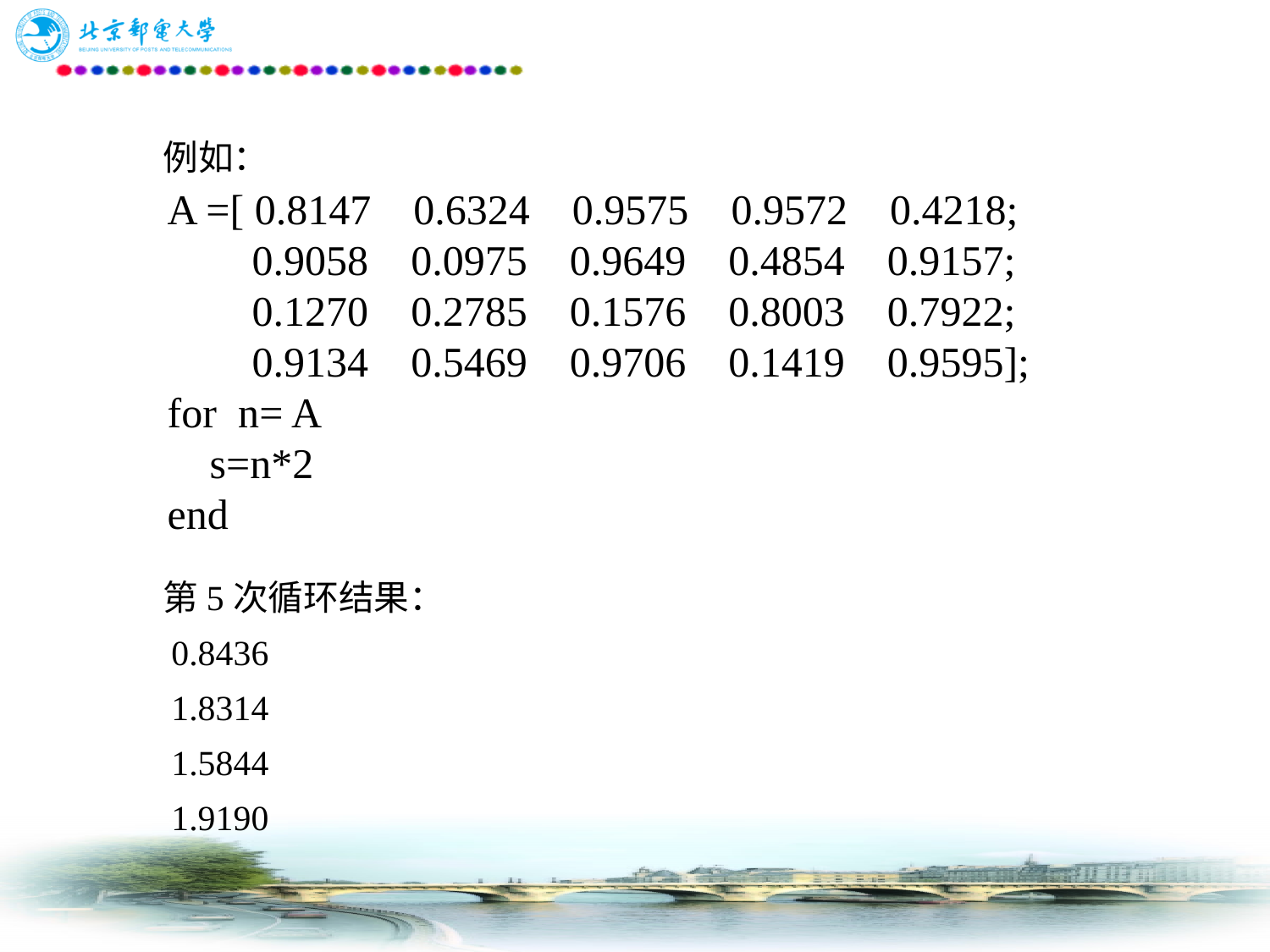

# 例如： 　 　　第5次循环结果： 　　0.8436 　　1.8314 　　1.5844 　　1.9190
A =[ 0.8147    0.6324    0.9575    0.9572    0.4218;
        0.9058    0.0975    0.9649    0.4854    0.9157;
        0.1270    0.2785    0.1576    0.8003    0.7922;
        0.9134    0.5469    0.9706    0.1419    0.9595];
for  n= A
    s=n*2
end